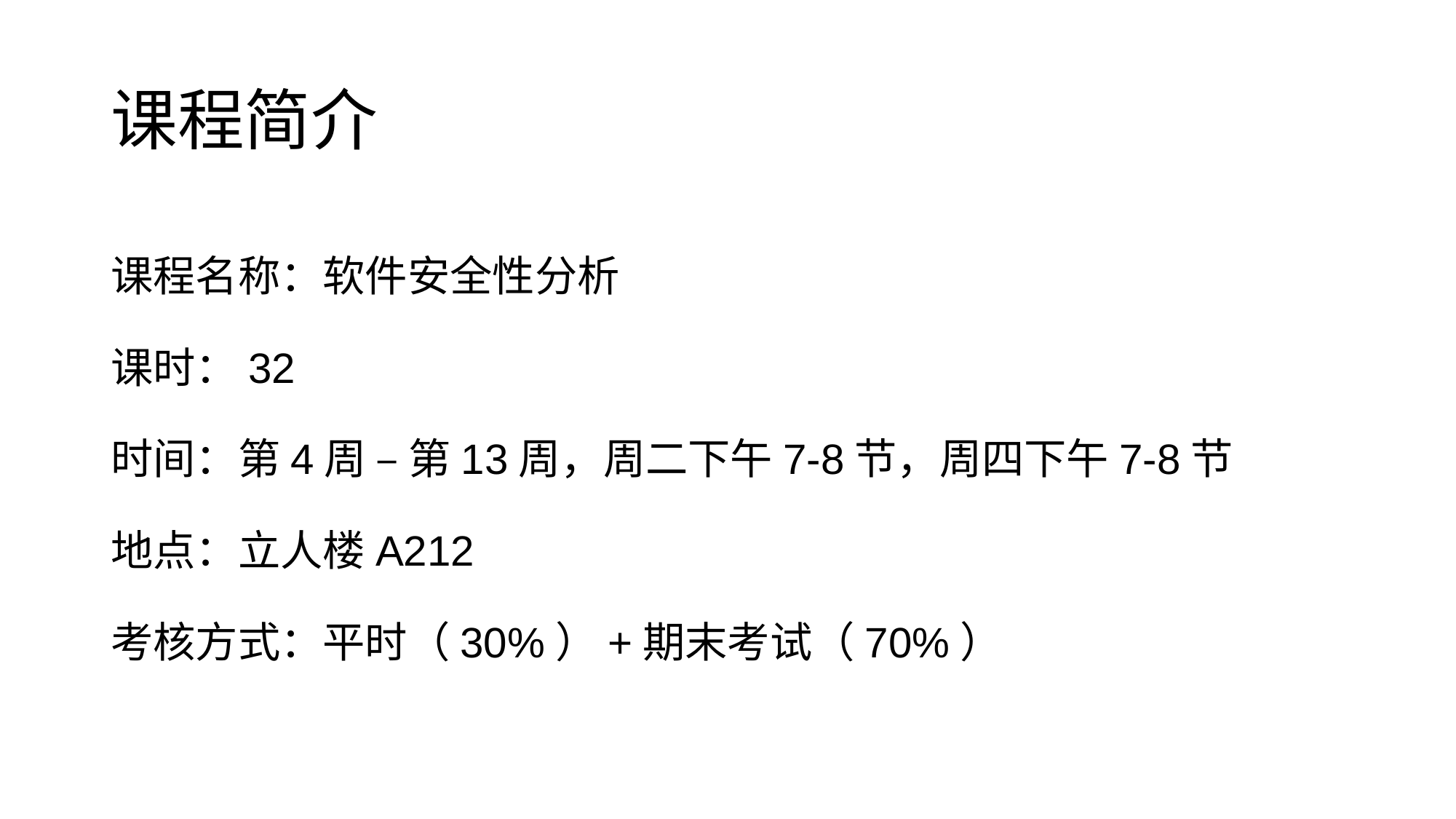

# 课程简介
课程名称：软件安全性分析
课时：32
时间：第4周 – 第13周，周二下午7-8节，周四下午7-8节
地点：立人楼A212
考核方式：平时（30%）+期末考试（70%）